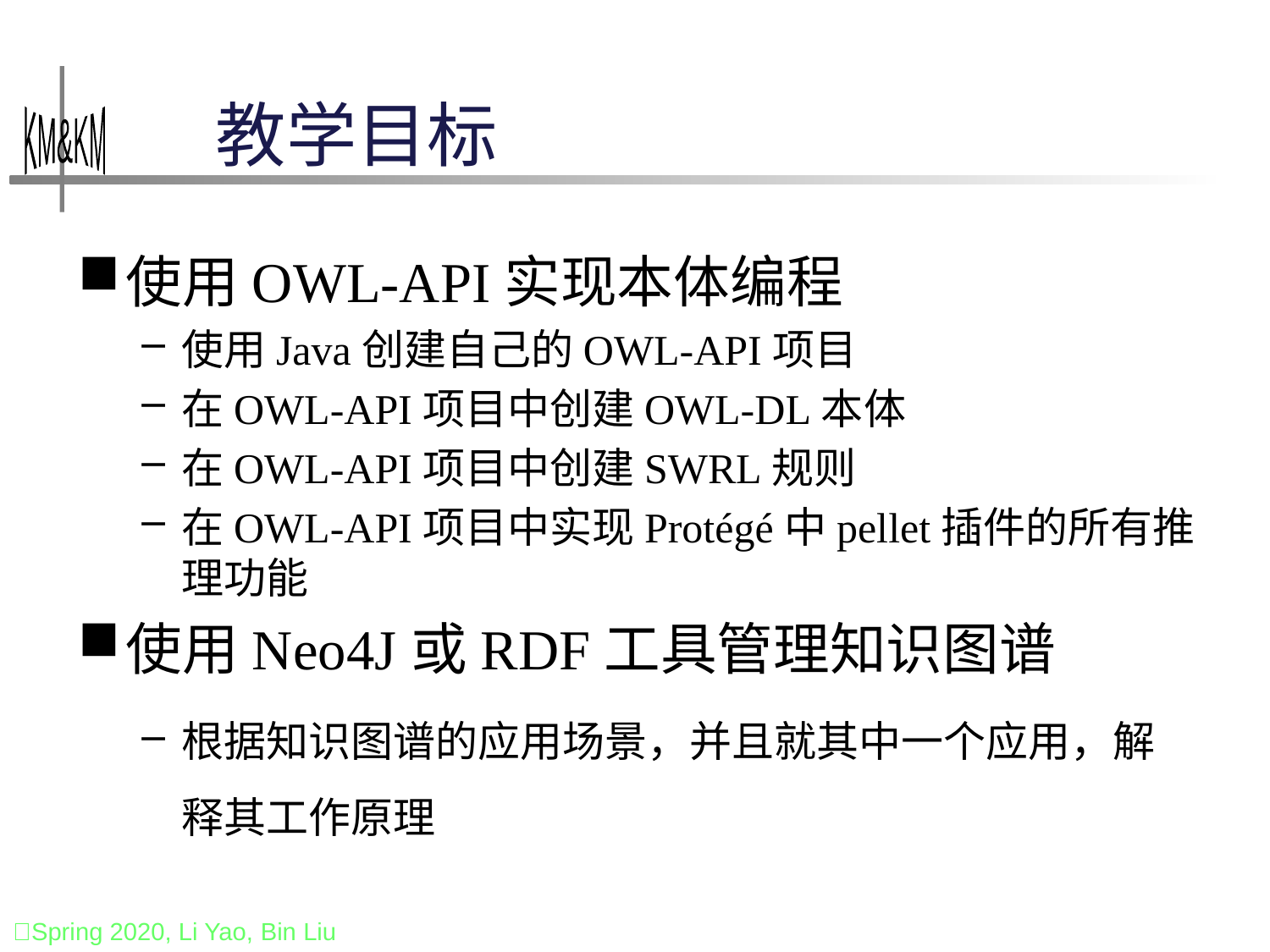

# 教学目标
使用OWL-API实现本体编程
使用Java创建自己的OWL-API项目
在OWL-API项目中创建OWL-DL本体
在OWL-API项目中创建SWRL规则
在OWL-API项目中实现Protégé中pellet插件的所有推理功能
使用Neo4J或RDF工具管理知识图谱
根据知识图谱的应用场景，并且就其中一个应用，解释其工作原理